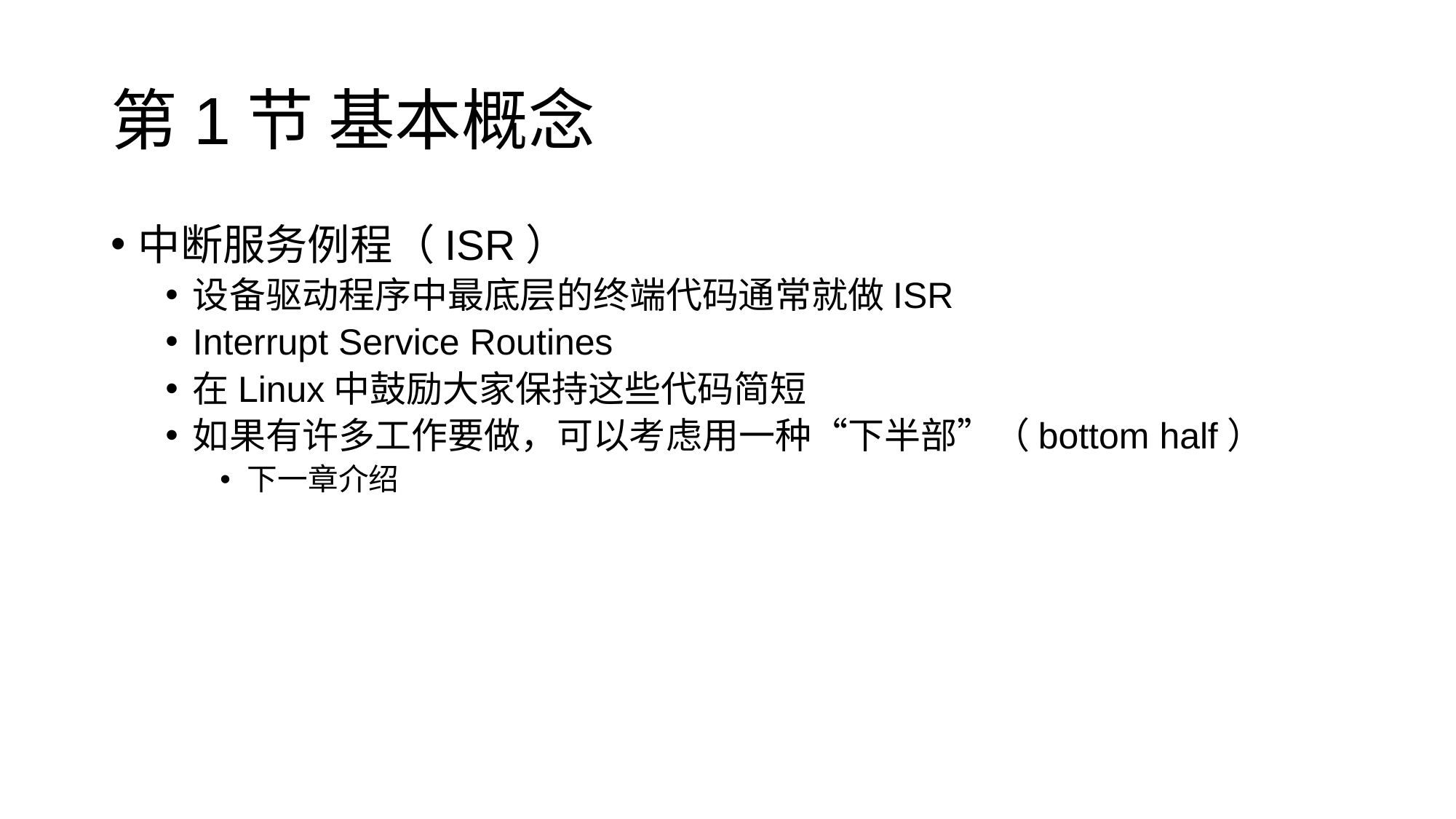

# 第1节 基本概念
中断服务例程（ISR）
设备驱动程序中最底层的终端代码通常就做ISR
Interrupt Service Routines
在Linux中鼓励大家保持这些代码简短
如果有许多工作要做，可以考虑用一种“下半部”（bottom half）
下一章介绍